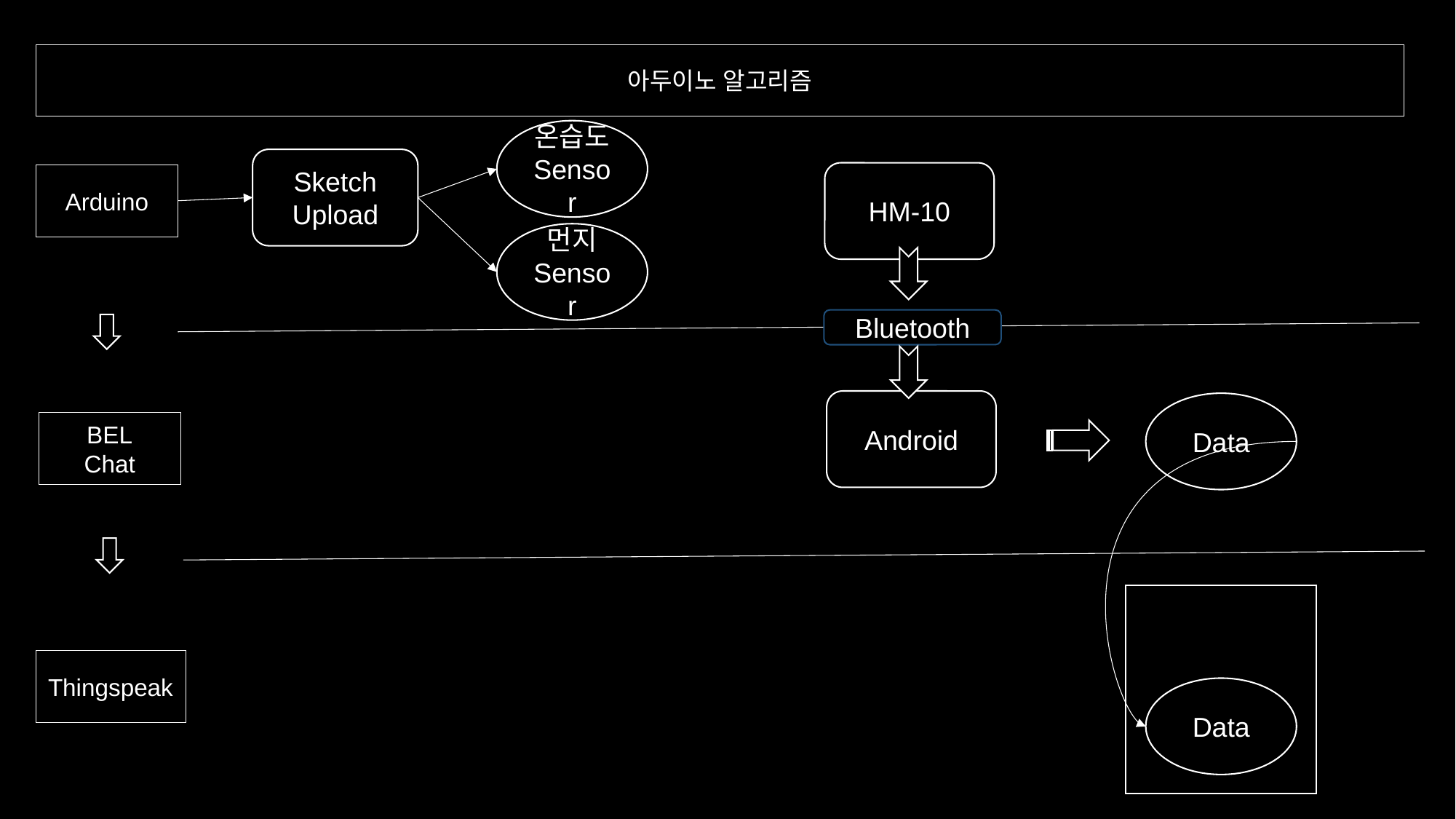

아두이노 알고리즘
온습도
Sensor
Sketch
Upload
HM-10
Arduino
먼지
Sensor

Bluetooth

Android
Data
BEL
Chat

Thingspeak
Data